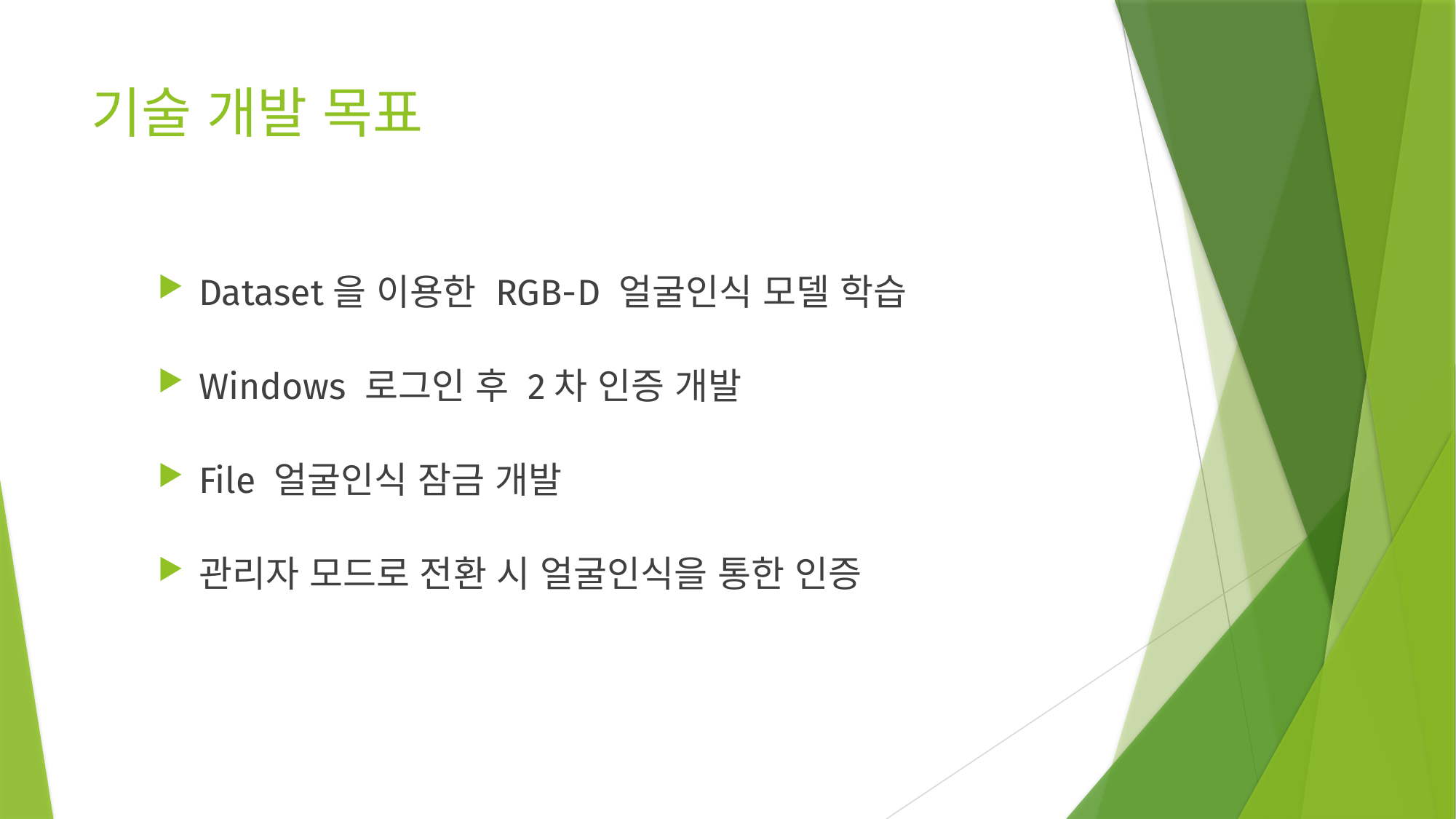

기술 개발 목표
Dataset을 이용한 RGB-D 얼굴인식 모델 학습

Windows 로그인 후 2차 인증 개발

File 얼굴인식 잠금 개발

관리자 모드로 전환 시 얼굴인식을 통한 인증